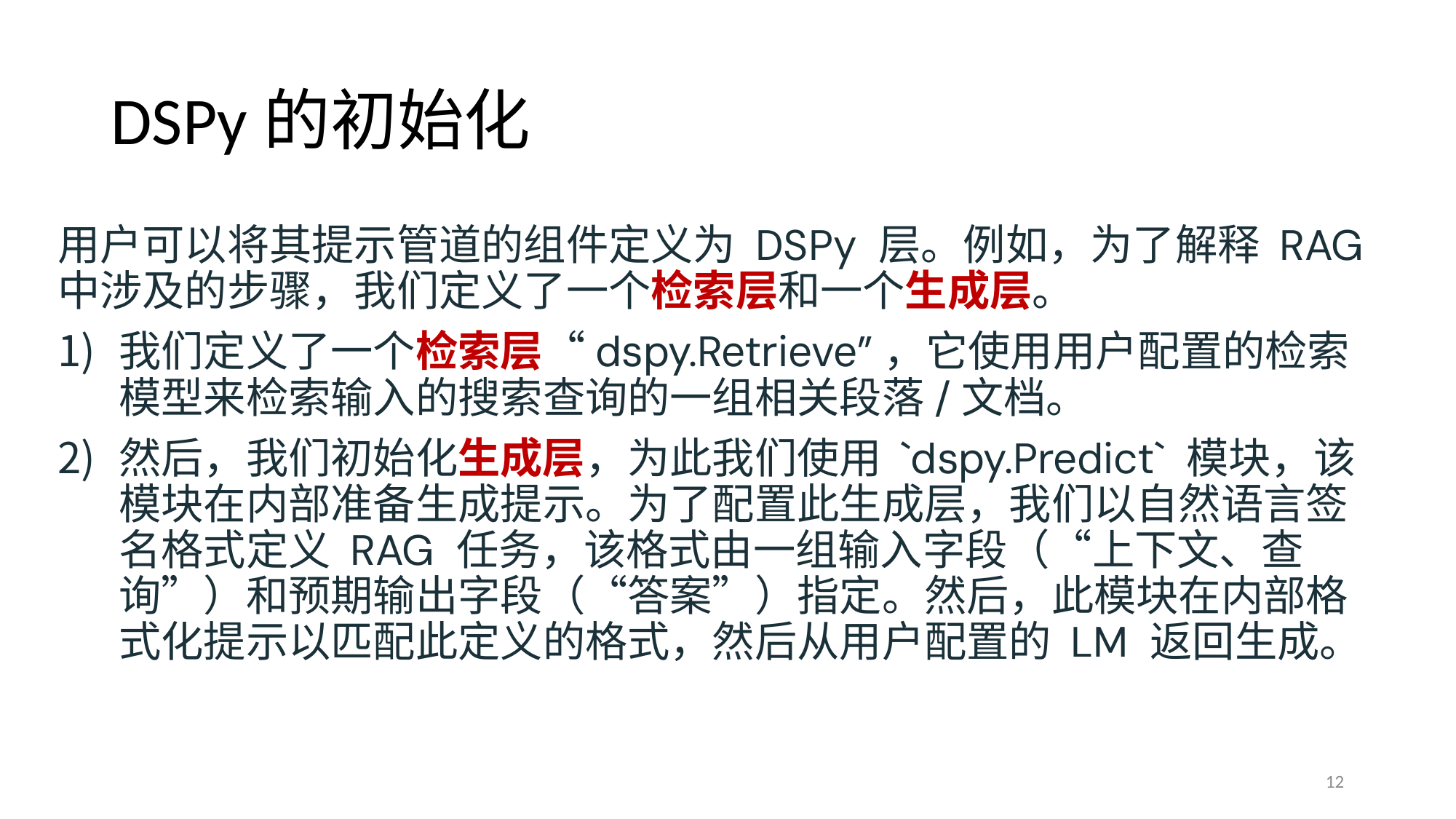

# DSPy的初始化
用户可以将其提示管道的组件定义为 DSPy 层。例如，为了解释 RAG 中涉及的步骤，我们定义了一个检索层和一个生成层。
我们定义了一个检索层“dspy.Retrieve”，它使用用户配置的检索模型来检索输入的搜索查询的一组相关段落/文档。
然后，我们初始化生成层，为此我们使用 `dspy.Predict` 模块，该模块在内部准备生成提示。为了配置此生成层，我们以自然语言签名格式定义 RAG 任务，该格式由一组输入字段（“上下文、查询”）和预期输出字段（“答案”）指定。然后，此模块在内部格式化提示以匹配此定义的格式，然后从用户配置的 LM 返回生成。
12